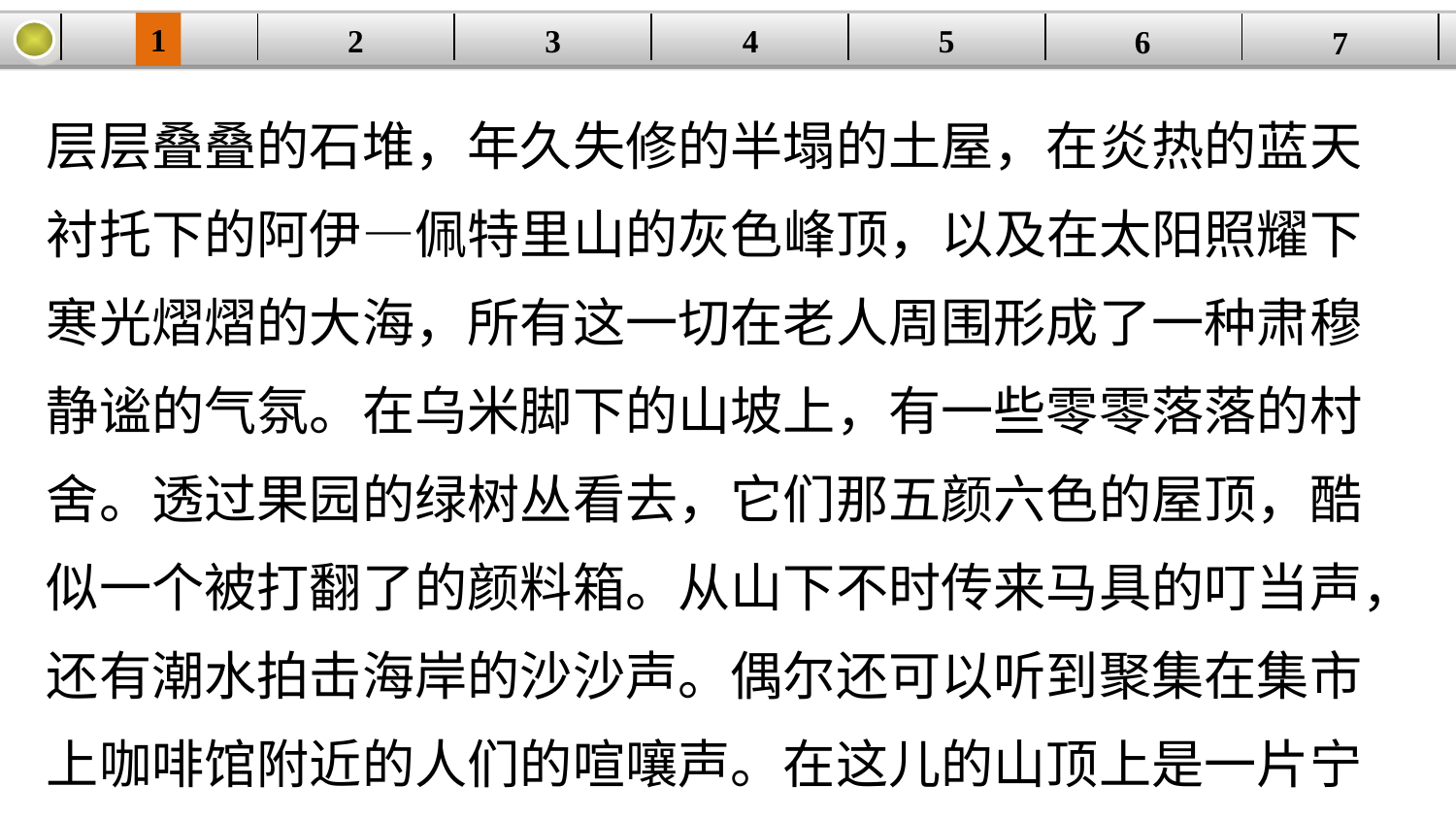

1
5
3
2
|  |  |  |  |  |  |  |
| --- | --- | --- | --- | --- | --- | --- |
4
6
7

层层叠叠的石堆，年久失修的半塌的土屋，在炎热的蓝天衬托下的阿伊—佩特里山的灰色峰顶，以及在太阳照耀下寒光熠熠的大海，所有这一切在老人周围形成了一种肃穆静谧的气氛。在乌米脚下的山坡上，有一些零零落落的村舍。透过果园的绿树丛看去，它们那五颜六色的屋顶，酷似一个被打翻了的颜料箱。从山下不时传来马具的叮当声，还有潮水拍击海岸的沙沙声。偶尔还可以听到聚集在集市上咖啡馆附近的人们的喧嚷声。在这儿的山顶上是一片宁静，